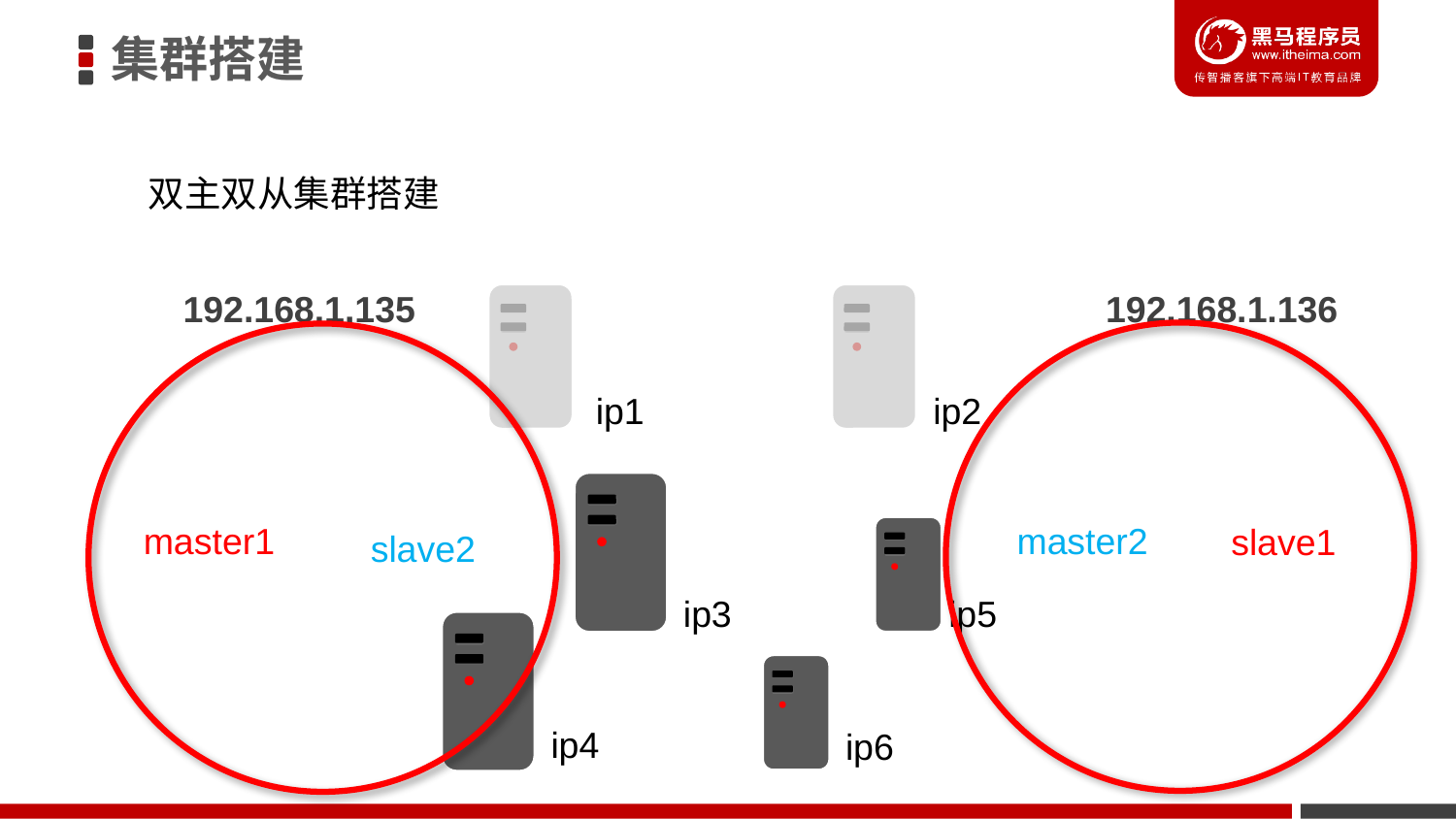

集群搭建
双主双从集群搭建
192.168.1.135                                                                    192.168.1.136

ip1

ip2

ip3
master1
master2
slave1
slave2

ip5

ip4

ip6